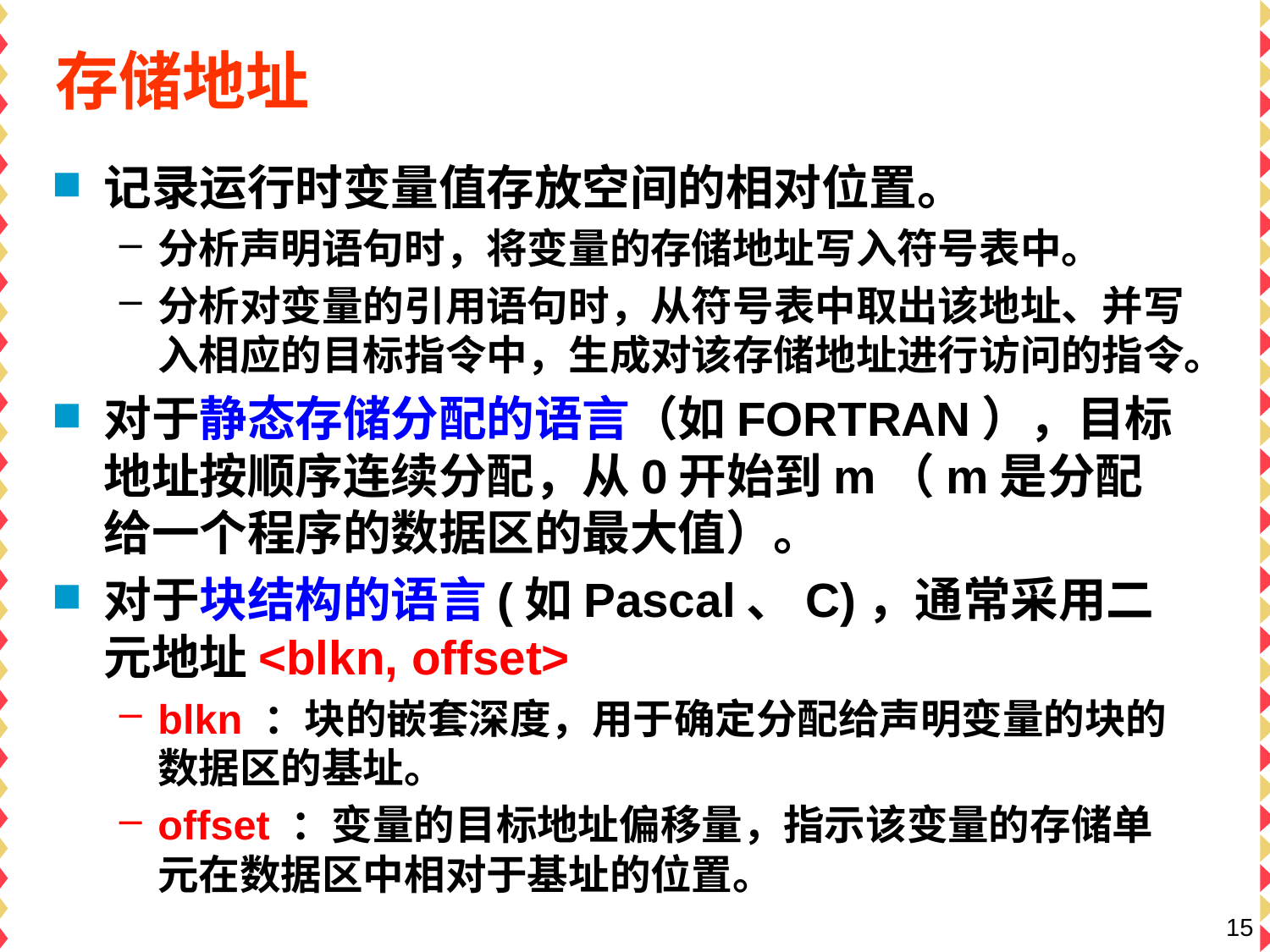

# 存储地址
记录运行时变量值存放空间的相对位置。
分析声明语句时，将变量的存储地址写入符号表中。
分析对变量的引用语句时，从符号表中取出该地址、并写入相应的目标指令中，生成对该存储地址进行访问的指令。
对于静态存储分配的语言（如Fortran），目标地址按顺序连续分配，从0开始到m（m是分配给一个程序的数据区的最大值）。
对于块结构的语言(如Pascal、C)，通常采用二元地址<blkn, offset>
blkn ：块的嵌套深度，用于确定分配给声明变量的块的数据区的基址。
offset ：变量的目标地址偏移量，指示该变量的存储单元在数据区中相对于基址的位置。
15